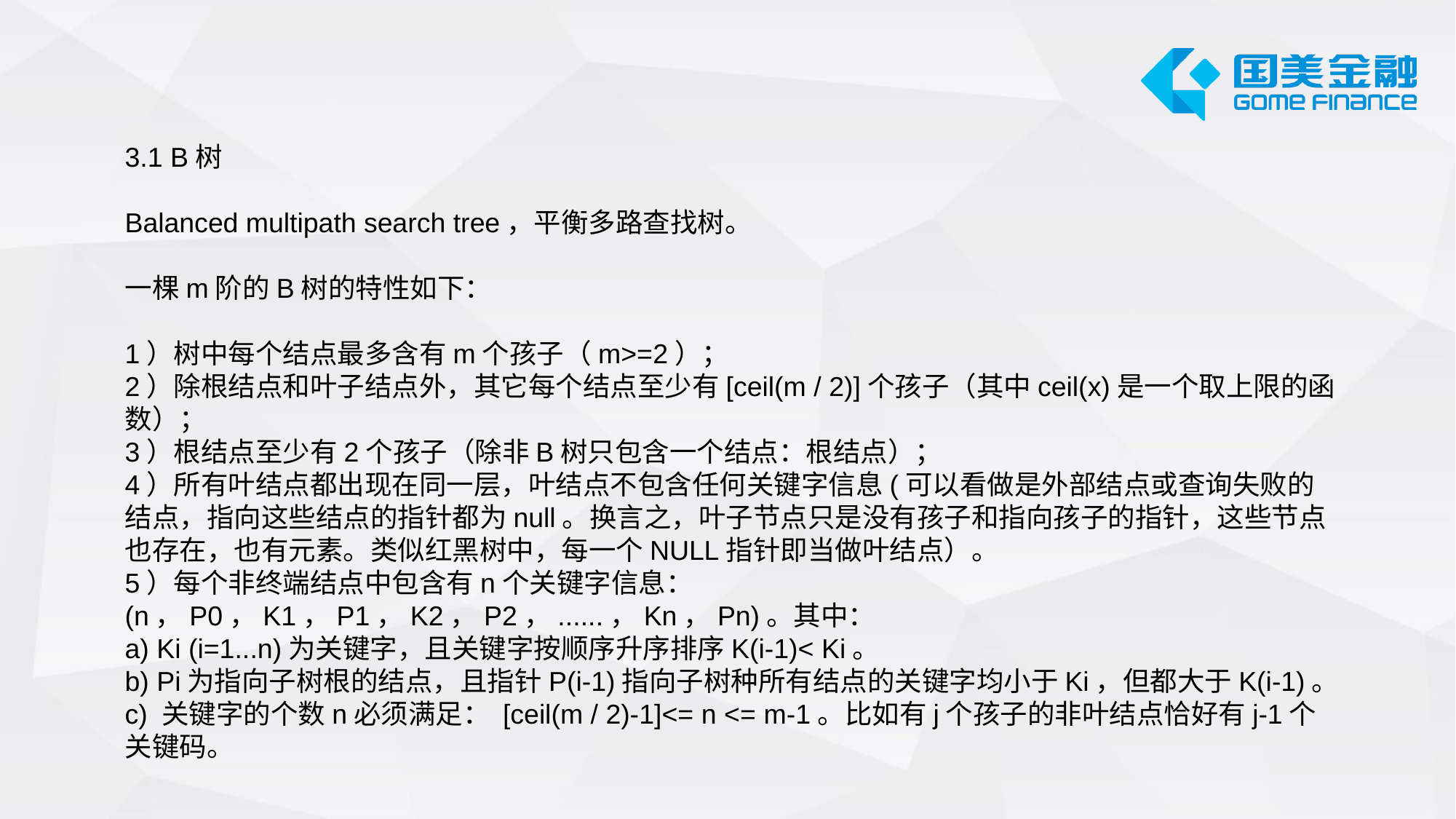

3.1 B树

Balanced multipath search tree，平衡多路查找树。

一棵m阶的B树的特性如下：

1）树中每个结点最多含有m个孩子（m>=2）；
2）除根结点和叶子结点外，其它每个结点至少有[ceil(m / 2)]个孩子（其中ceil(x)是一个取上限的函数）；
3）根结点至少有2个孩子（除非B树只包含一个结点：根结点）；
4）所有叶结点都出现在同一层，叶结点不包含任何关键字信息(可以看做是外部结点或查询失败的结点，指向这些结点的指针都为null。换言之，叶子节点只是没有孩子和指向孩子的指针，这些节点也存在，也有元素。类似红黑树中，每一个NULL指针即当做叶结点）。
5）每个非终端结点中包含有n个关键字信息： (n，P0，K1，P1，K2，P2，......，Kn，Pn)。其中：
a) Ki (i=1...n)为关键字，且关键字按顺序升序排序K(i-1)< Ki。
b) Pi为指向子树根的结点，且指针P(i-1)指向子树种所有结点的关键字均小于Ki，但都大于K(i-1)。
c) 关键字的个数n必须满足： [ceil(m / 2)-1]<= n <= m-1。比如有j个孩子的非叶结点恰好有j-1个关键码。